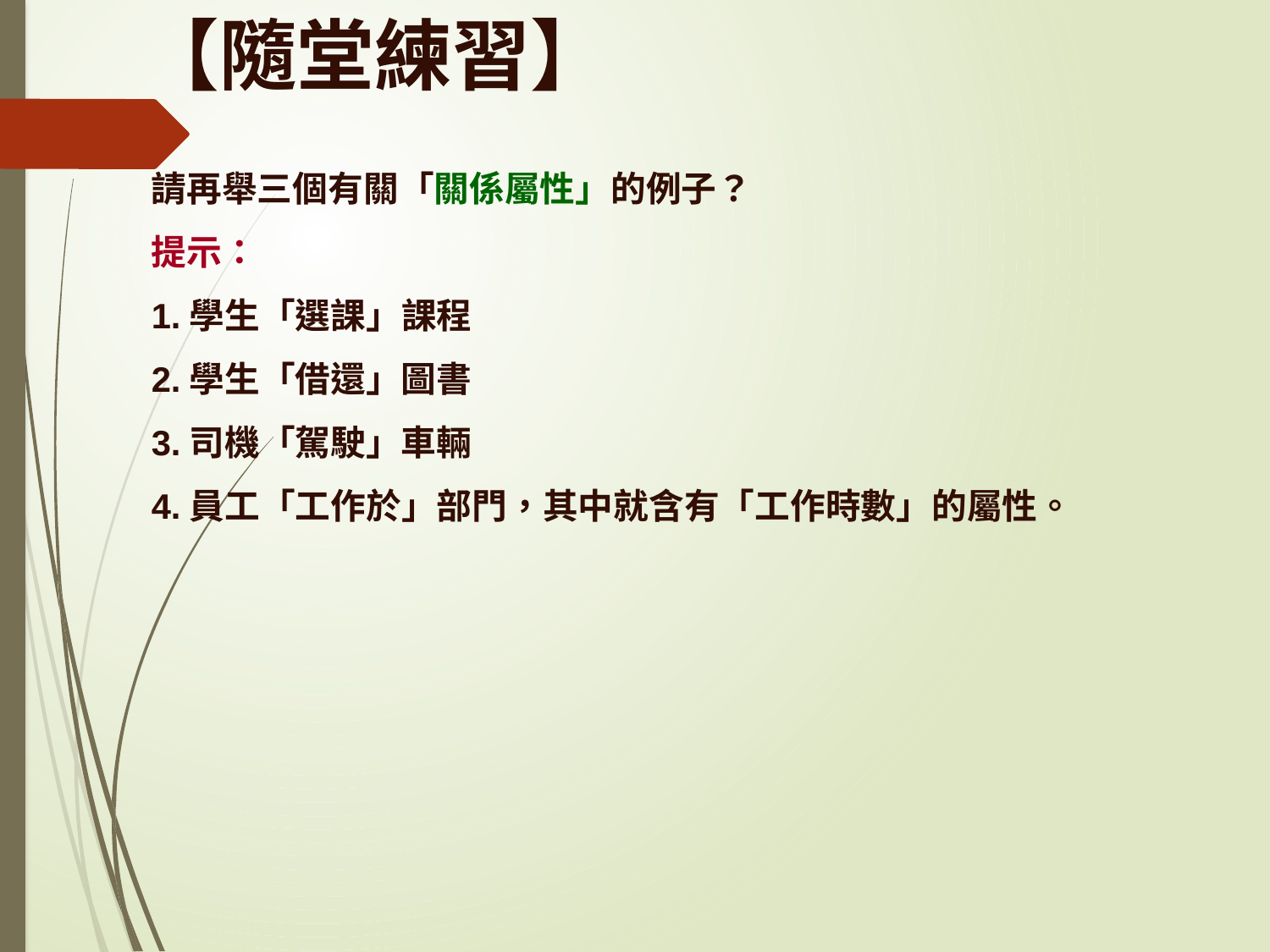

# 【隨堂練習】
請再舉三個有關「關係屬性」的例子？
提示：
1.學生「選課」課程
2.學生「借還」圖書
3.司機「駕駛」車輛
4.員工「工作於」部門，其中就含有「工作時數」的屬性。